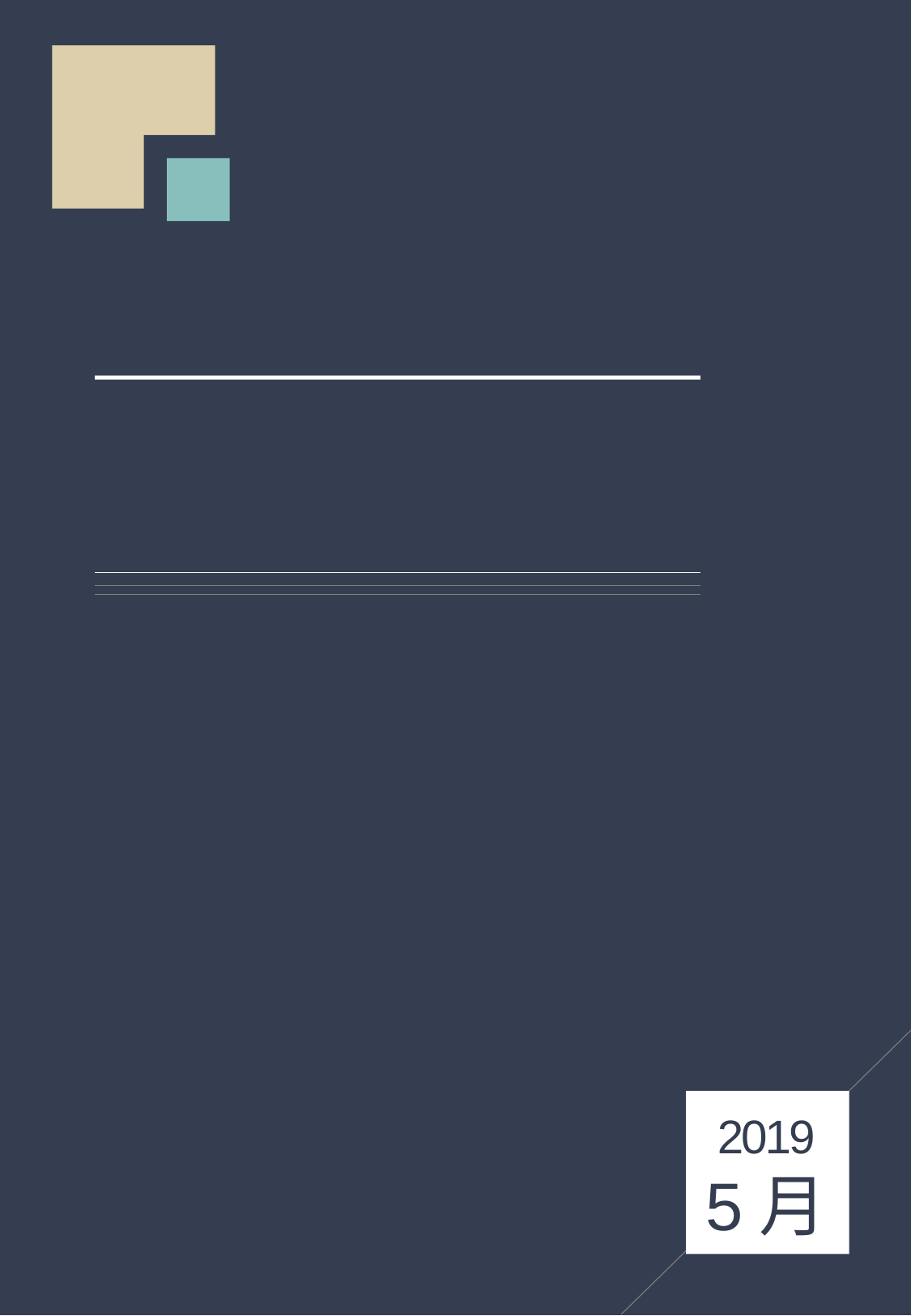

2019
WEB 프렌즈팝 보고서
 머신러닝 플랫폼을 활용한 AI  응용 SW  / 빅데이터 분석 개발자 양성 교육 과정

2019
5月